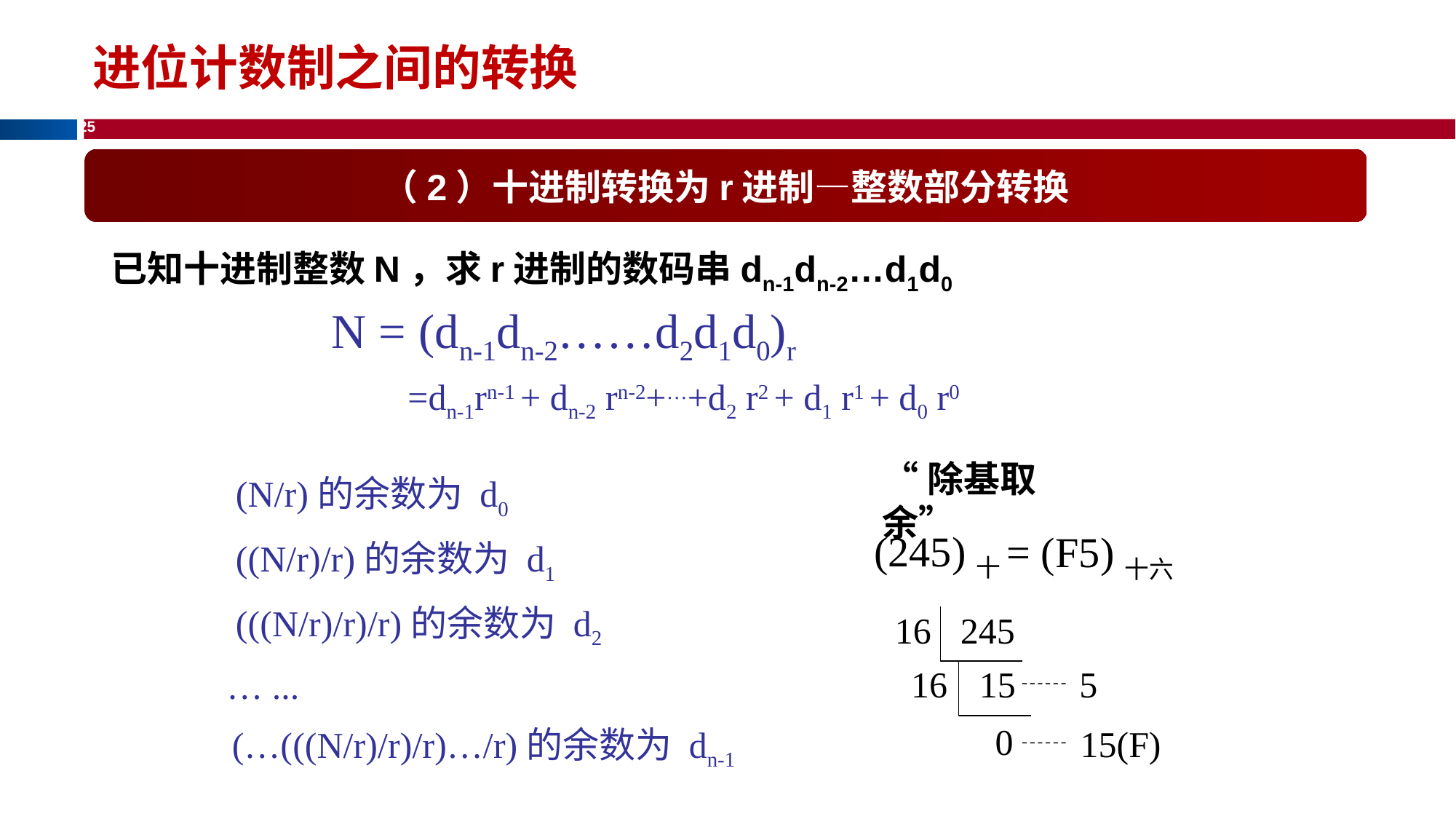

进位计数制之间的转换
（2）十进制转换为r进制—整数部分转换
已知十进制整数N，求r进制的数码串dn-1dn-2…d1d0
N = (dn-1dn-2……d2d1d0)r
=dn-1rn-1 + dn-2 rn-2+…+d2 r2 + d1 r1 + d0 r0
 (N/r)的余数为 d0
 ((N/r)/r)的余数为 d1
 (((N/r)/r)/r)的余数为 d2
… ...
 (…(((N/r)/r)/r)…/r)的余数为 dn-1

“除基取余”
(245)十
= (F5)十六
16
245

15
5

16

0
15(F)